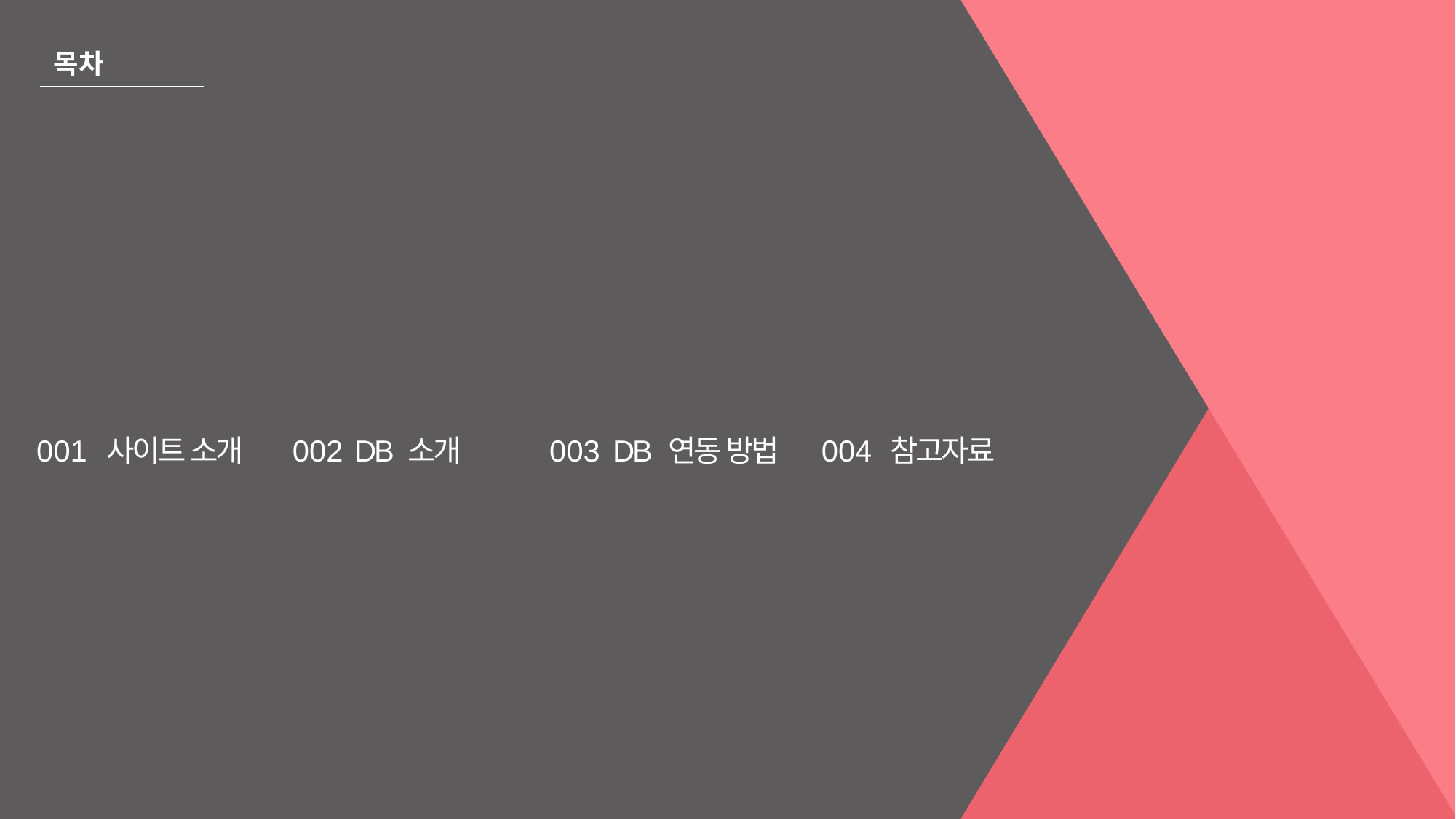

목차
001
사이트 소개
002
DB 소개
003
DB 연동 방법
004
참고자료